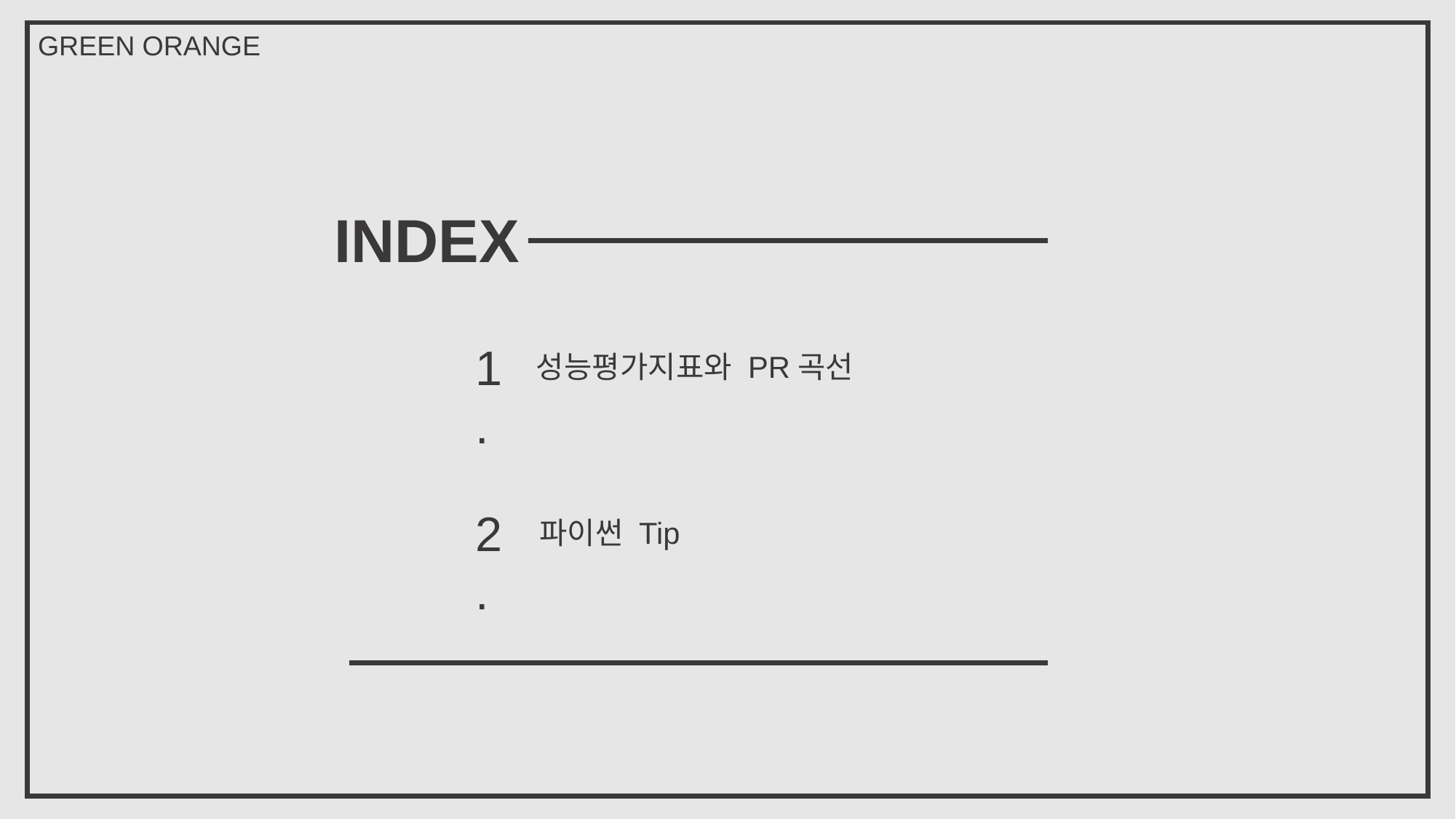

GREEN ORANGE

INDEX
1.
성능평가지표와 PR곡선
2.
파이썬 Tip